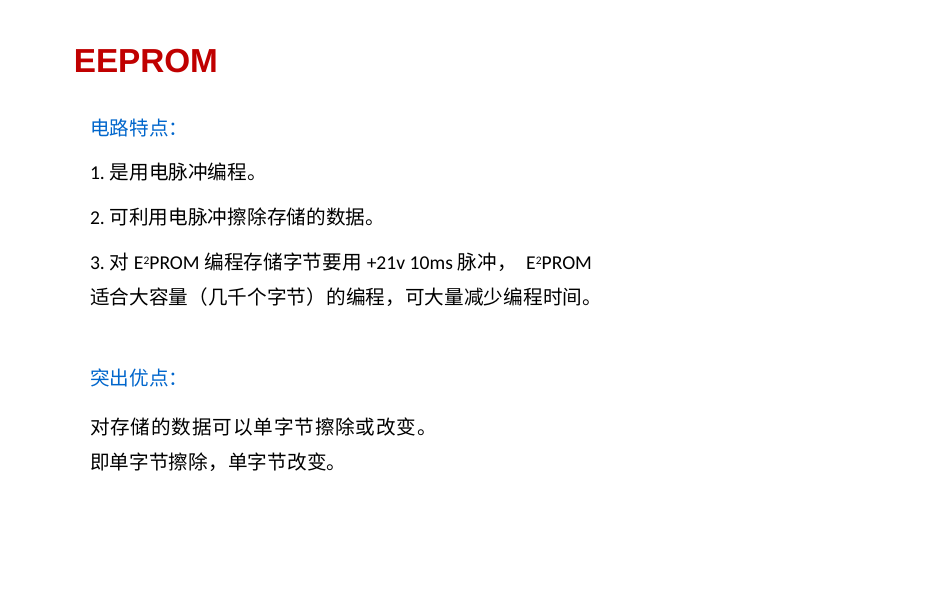

# EEPROM
电路特点：
1.是用电脉冲编程。
2.可利用电脉冲擦除存储的数据。
3.对E2PROM编程存储字节要用+21v 10ms脉冲， E2PROM
适合大容量（几千个字节）的编程，可大量减少编程时间。
突出优点：
对存储的数据可以单字节擦除或改变。即单字节擦除，单字节改变。